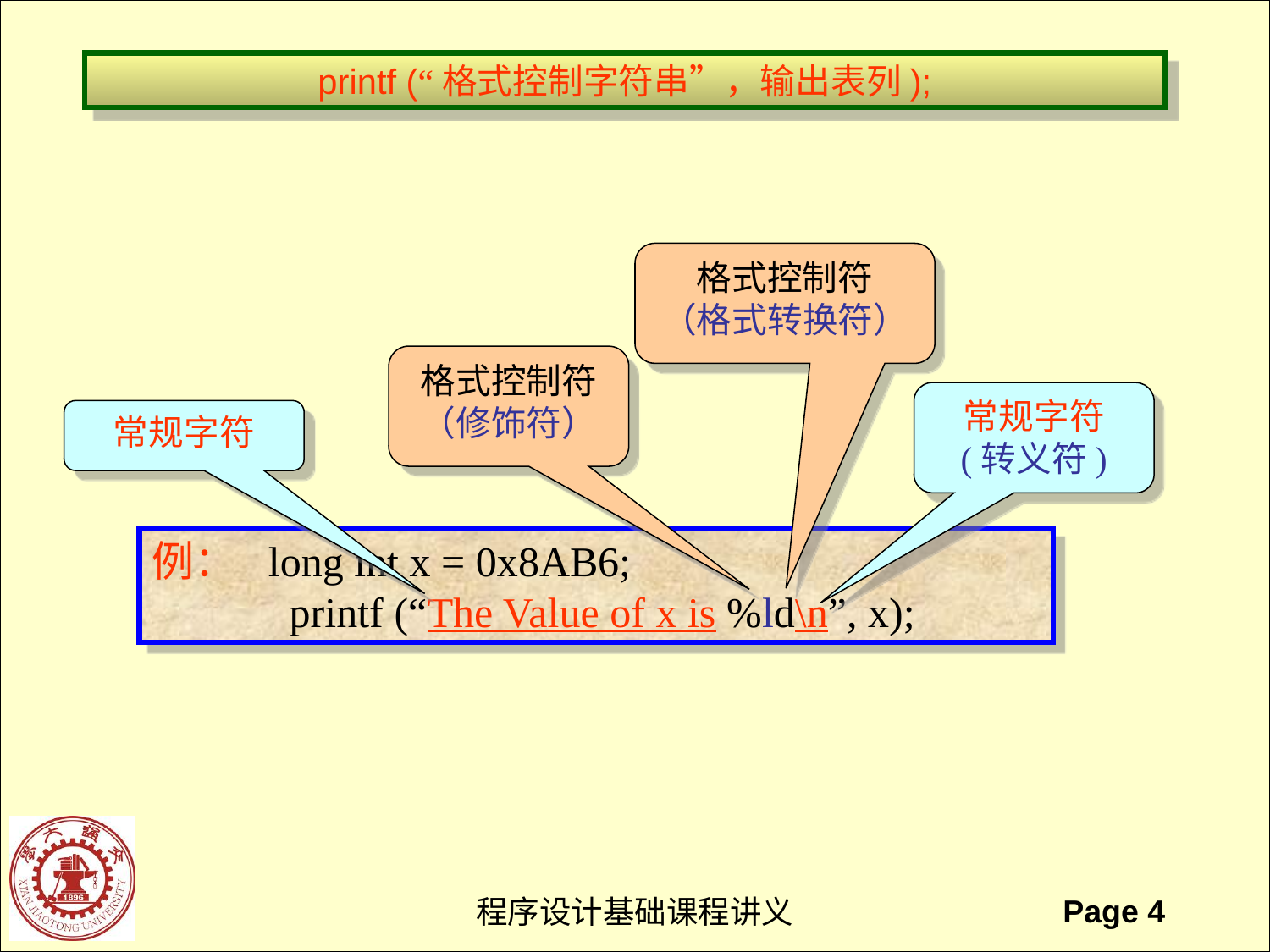

printf (“格式控制字符串”，输出表列);
格式控制符
（格式转换符）
格式控制符
（修饰符）
常规字符
(转义符)
常规字符
例：   long int x = 0x8AB6;
             printf (“The Value of x is %ld\n”, x);